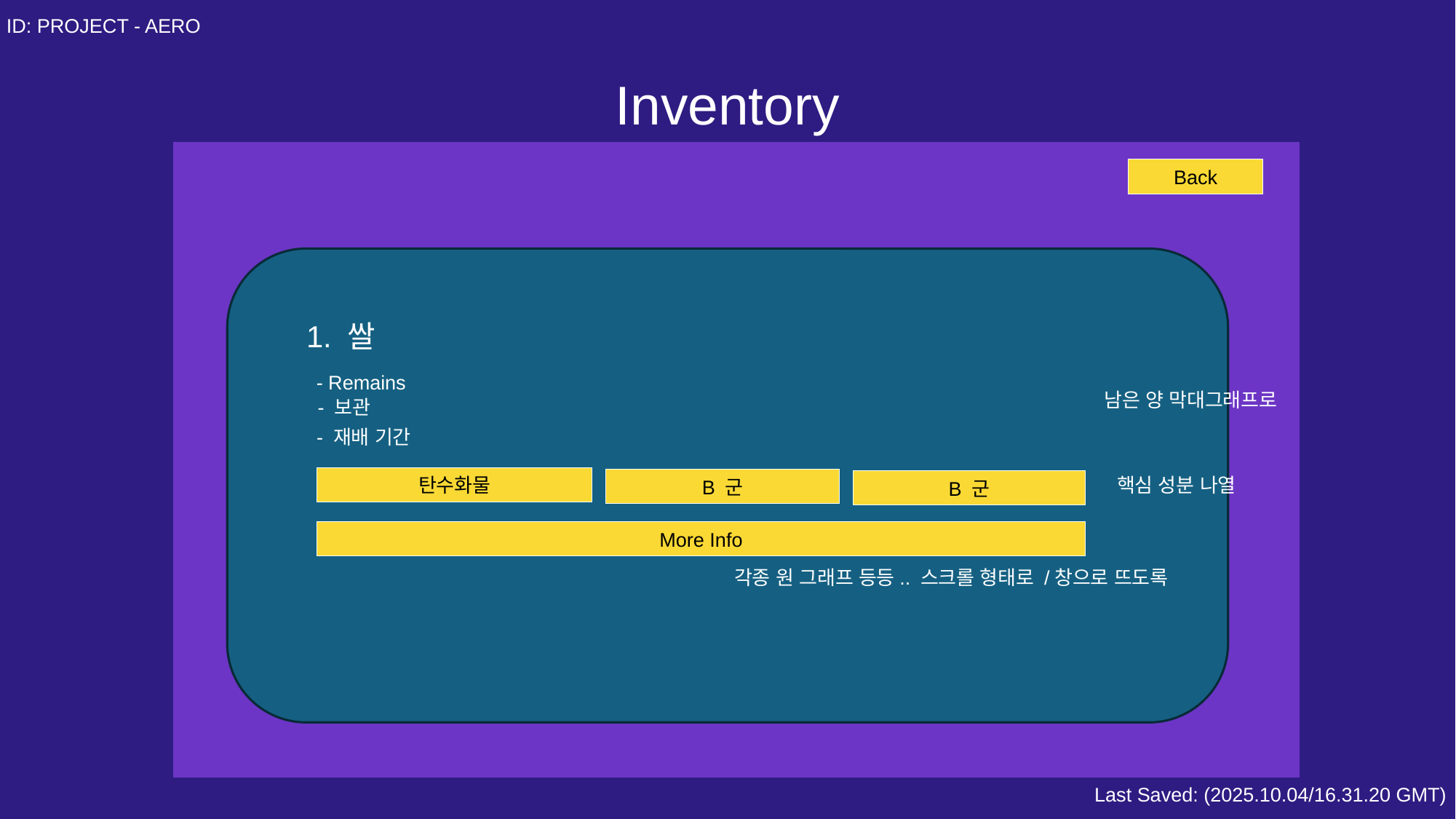

ID: PROJECT - AERO
Inventory

Back

1. 쌀
- Remains
남은 양 막대그래프로
- 보관
- 재배 기간
탄수화물
핵심 성분 나열
B 군
B 군
More Info
각종 원 그래프 등등.. 스크롤 형태로 /창으로 뜨도록
Last Saved: (2025.10.04/16.31.20 GMT)